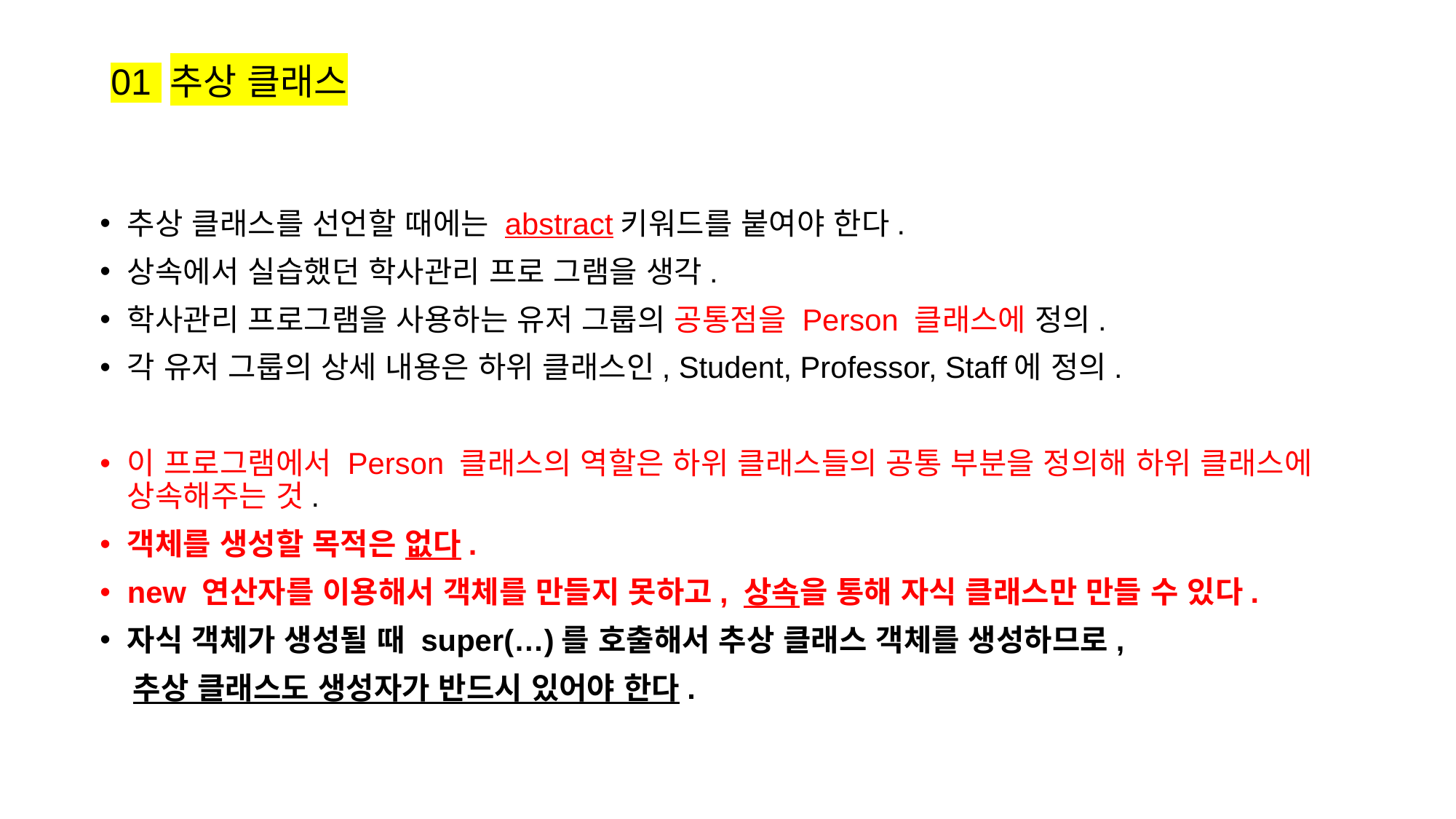

# 01 추상 클래스

추상 클래스를 선언할 때에는 abstract키워드를 붙여야 한다.
상속에서 실습했던 학사관리 프로 그램을 생각.
학사관리 프로그램을 사용하는 유저 그룹의 공통점을 Person 클래스에 정의.
각 유저 그룹의 상세 내용은 하위 클래스인, Student, Professor, Staff에 정의.

이 프로그램에서 Person 클래스의 역할은 하위 클래스들의 공통 부분을 정의해 하위 클래스에 상속해주는 것.
객체를 생성할 목적은 없다.
new 연산자를 이용해서 객체를 만들지 못하고, 상속을 통해 자식 클래스만 만들 수 있다.
자식 객체가 생성될 때 super(…)를 호출해서 추상 클래스 객체를 생성하므로,
   추상 클래스도 생성자가 반드시 있어야 한다.